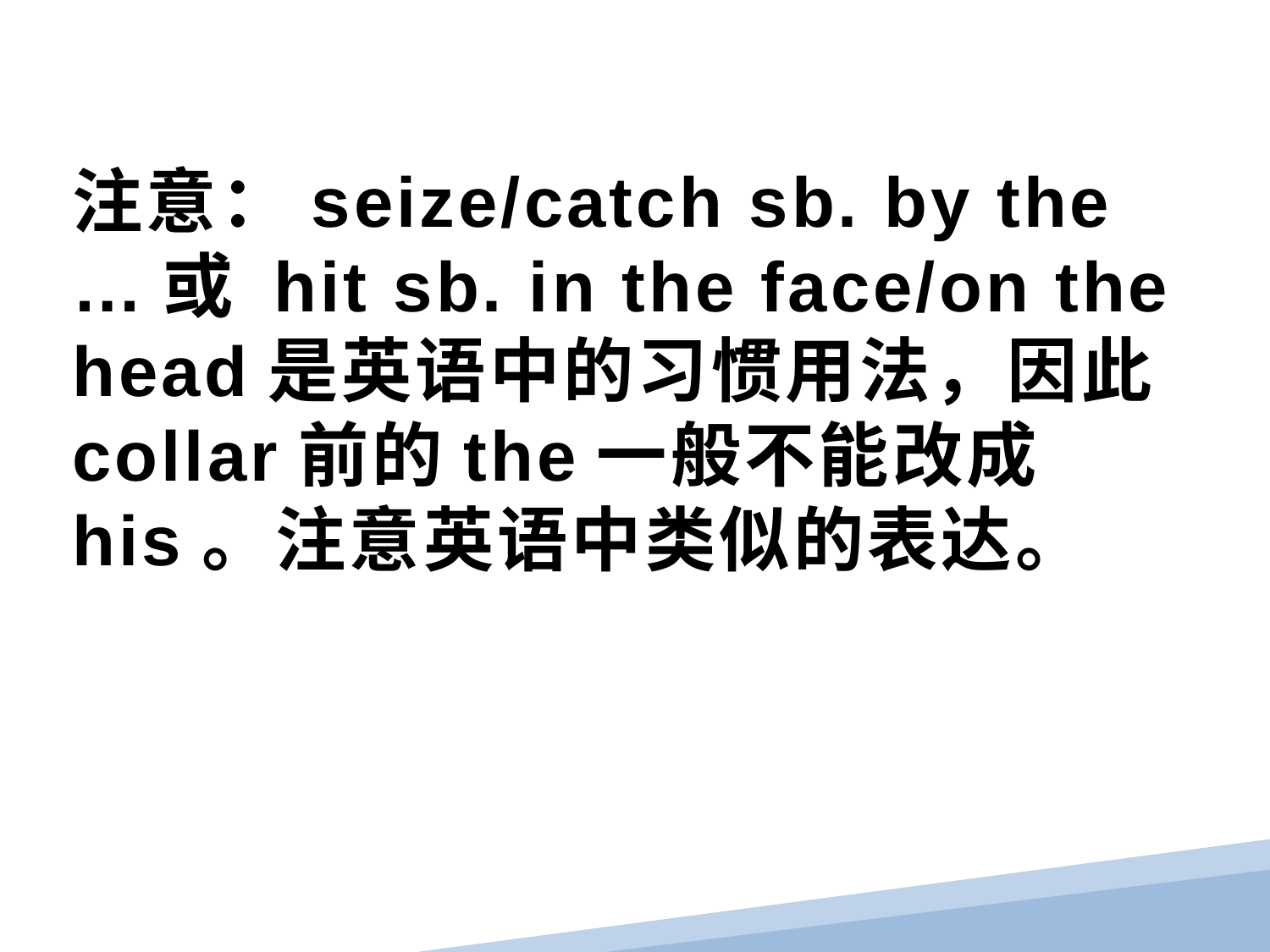

注意：seize/catch sb. by the …或 hit sb. in the face/on the head是英语中的习惯用法，因此collar前的the一般不能改成his。注意英语中类似的表达。